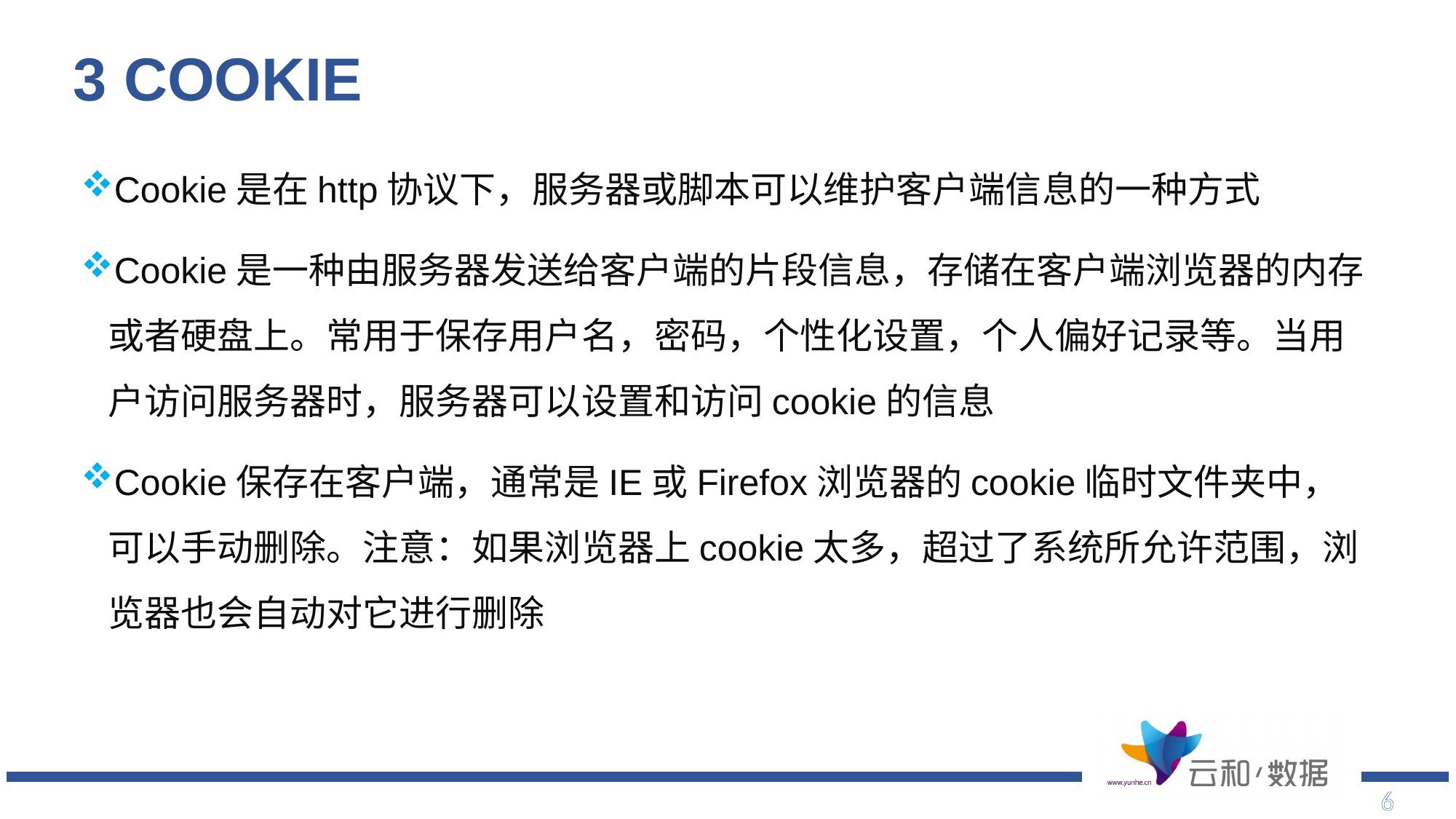

# 3 COOKIE
Cookie是在http协议下，服务器或脚本可以维护客户端信息的一种方式
Cookie是一种由服务器发送给客户端的片段信息，存储在客户端浏览器的内存或者硬盘上。常用于保存用户名，密码，个性化设置，个人偏好记录等。当用户访问服务器时，服务器可以设置和访问cookie的信息
Cookie保存在客户端，通常是IE或Firefox浏览器的cookie临时文件夹中，可以手动删除。注意：如果浏览器上cookie太多，超过了系统所允许范围，浏览器也会自动对它进行删除